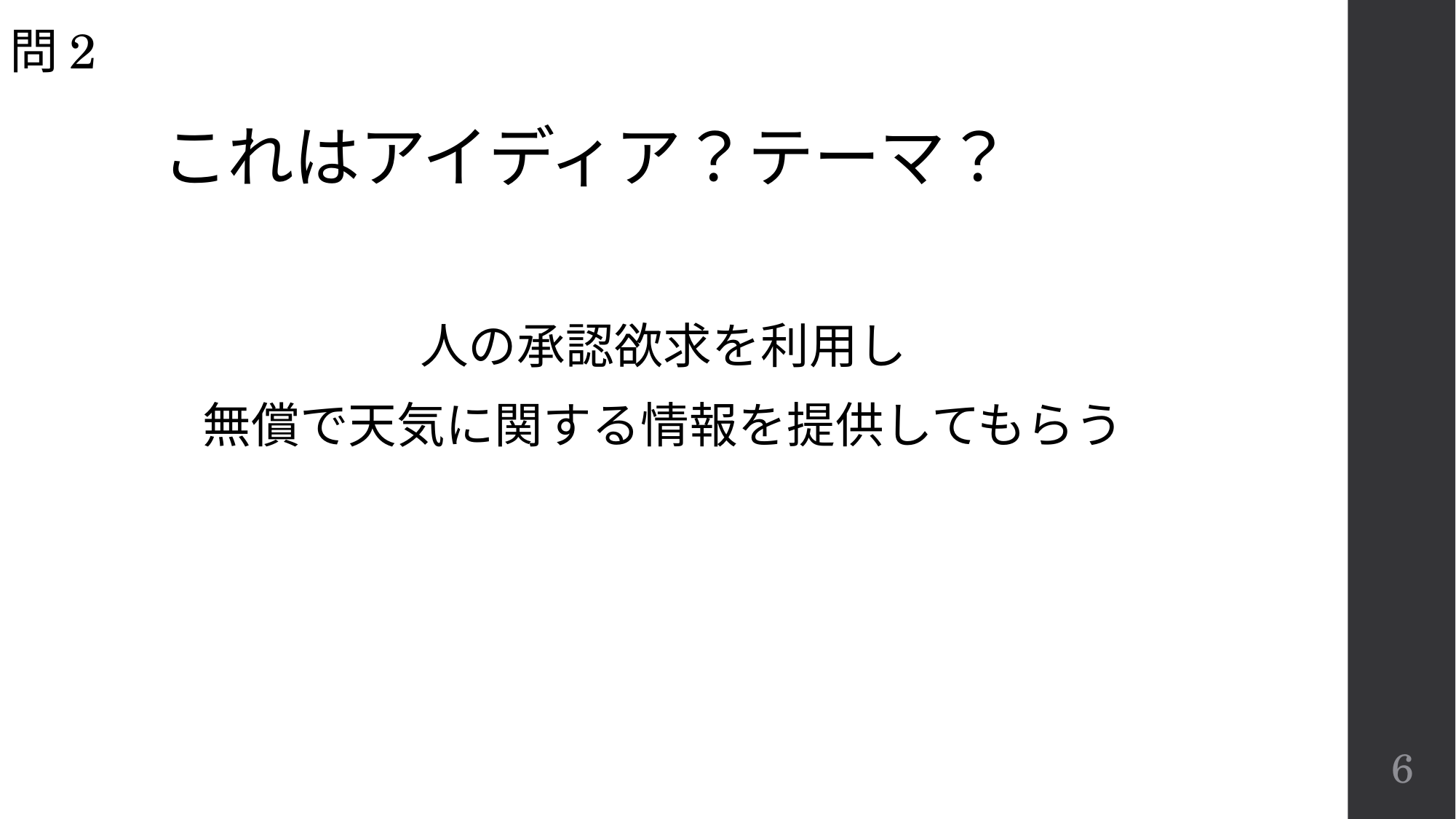

問2
# これはアイディア？テーマ？
人の承認欲求を利用し
無償で天気に関する情報を提供してもらう
6